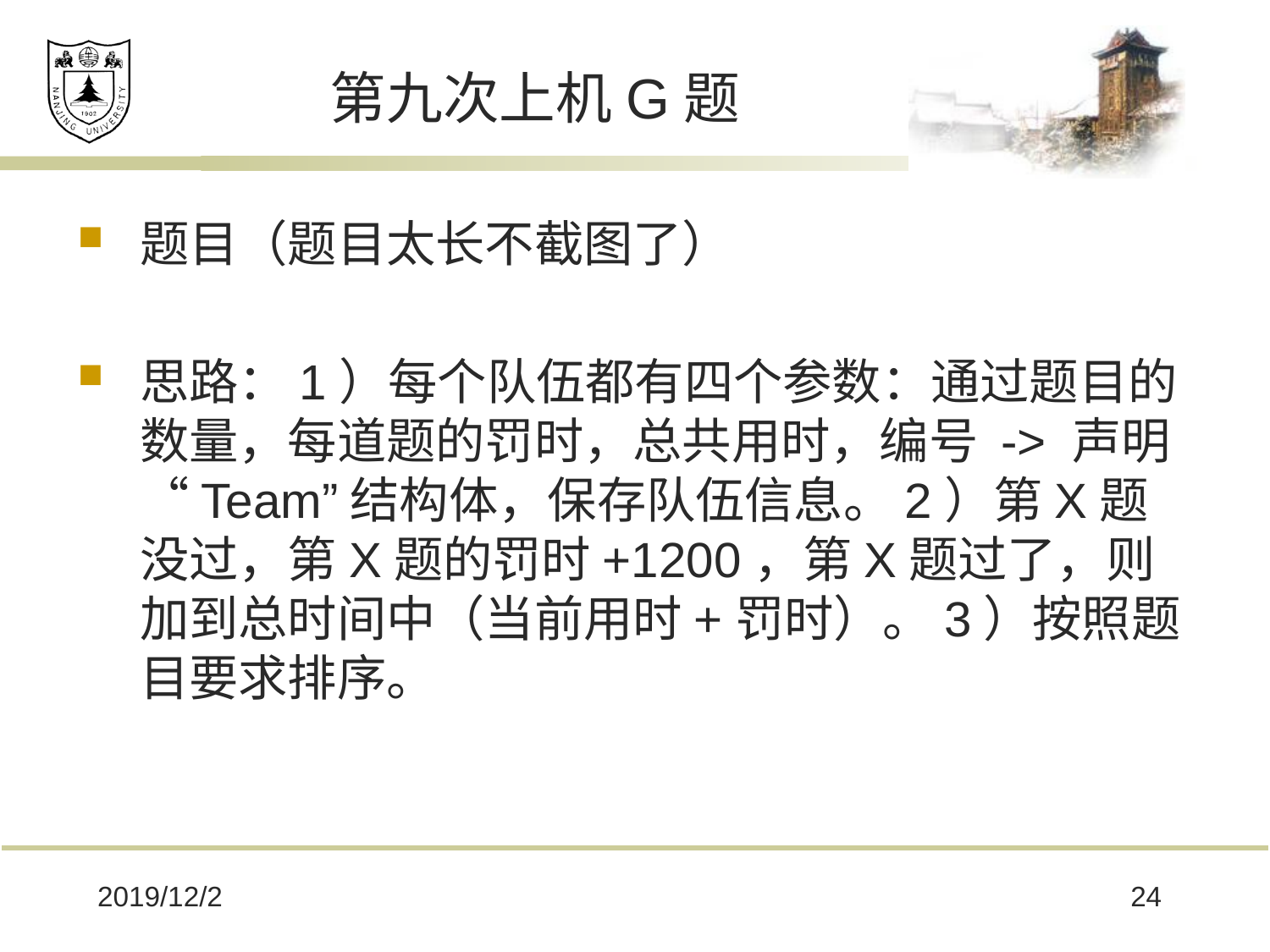

# 第九次上机G题
题目（题目太长不截图了）

思路：1）每个队伍都有四个参数：通过题目的数量，每道题的罚时，总共用时，编号 -> 声明“Team”结构体，保存队伍信息。2）第X题没过，第X题的罚时+1200，第X题过了，则加到总时间中（当前用时+罚时）。3）按照题目要求排序。

2019/12/2
24